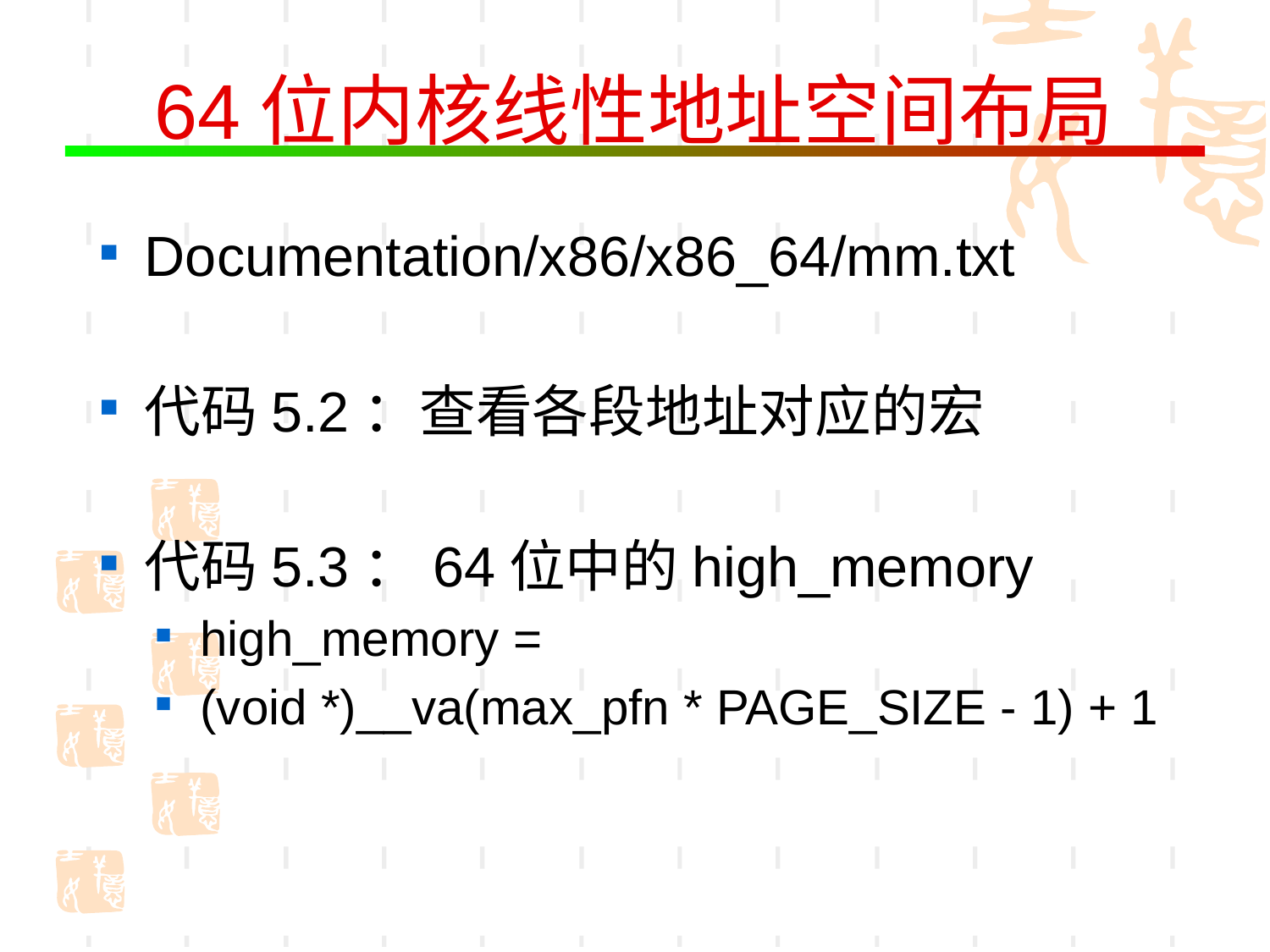

# 64位内核线性地址空间布局
Documentation/x86/x86_64/mm.txt

代码5.2：查看各段地址对应的宏

代码5.3：64位中的high_memory
high_memory =
(void *)__va(max_pfn * PAGE_SIZE - 1) + 1